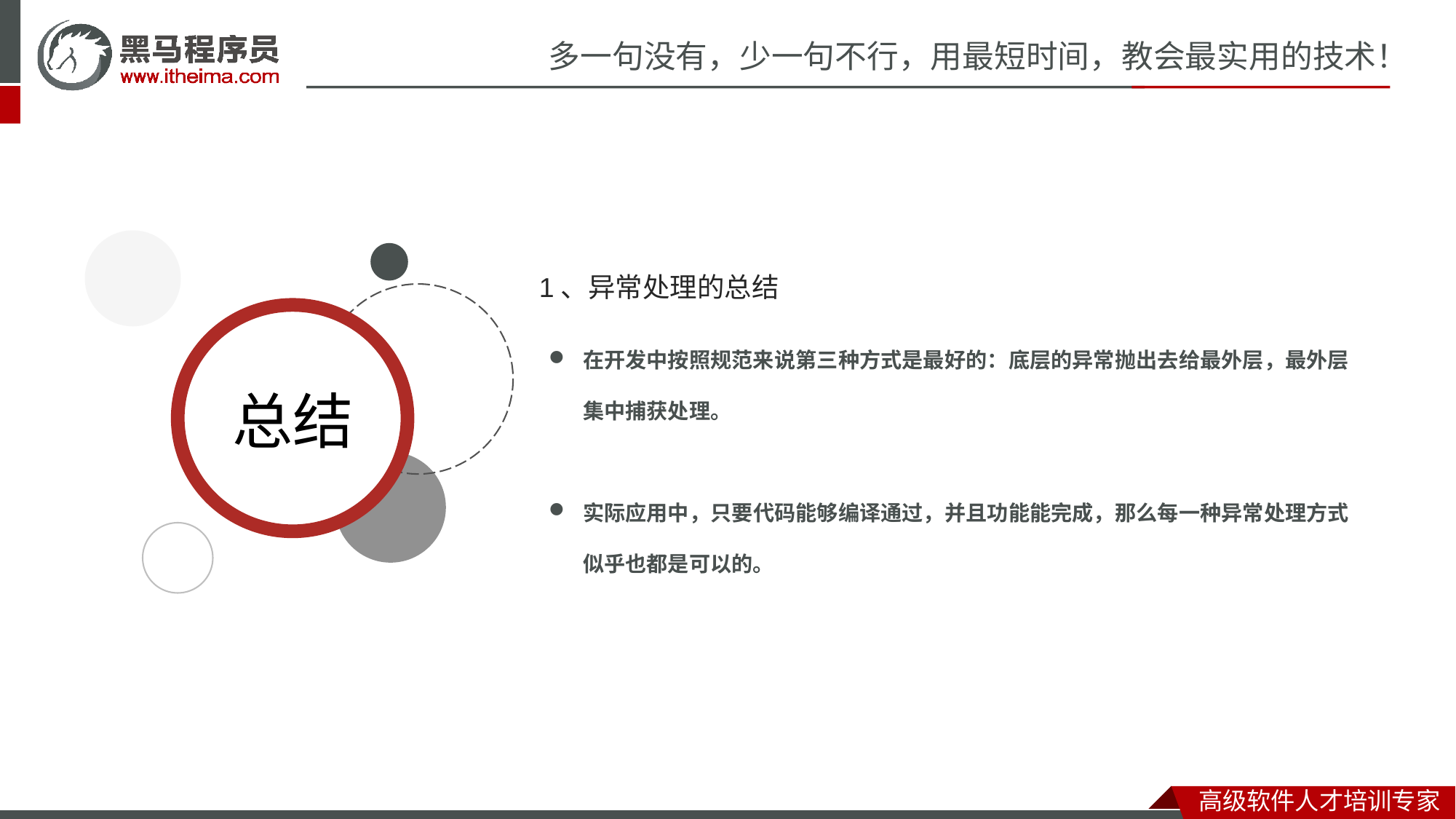

1、异常处理的总结

在开发中按照规范来说第三种方式是最好的：底层的异常抛出去给最外层，最外层集中捕获处理。

实际应用中，只要代码能够编译通过，并且功能能完成，那么每一种异常处理方式似乎也都是可以的。